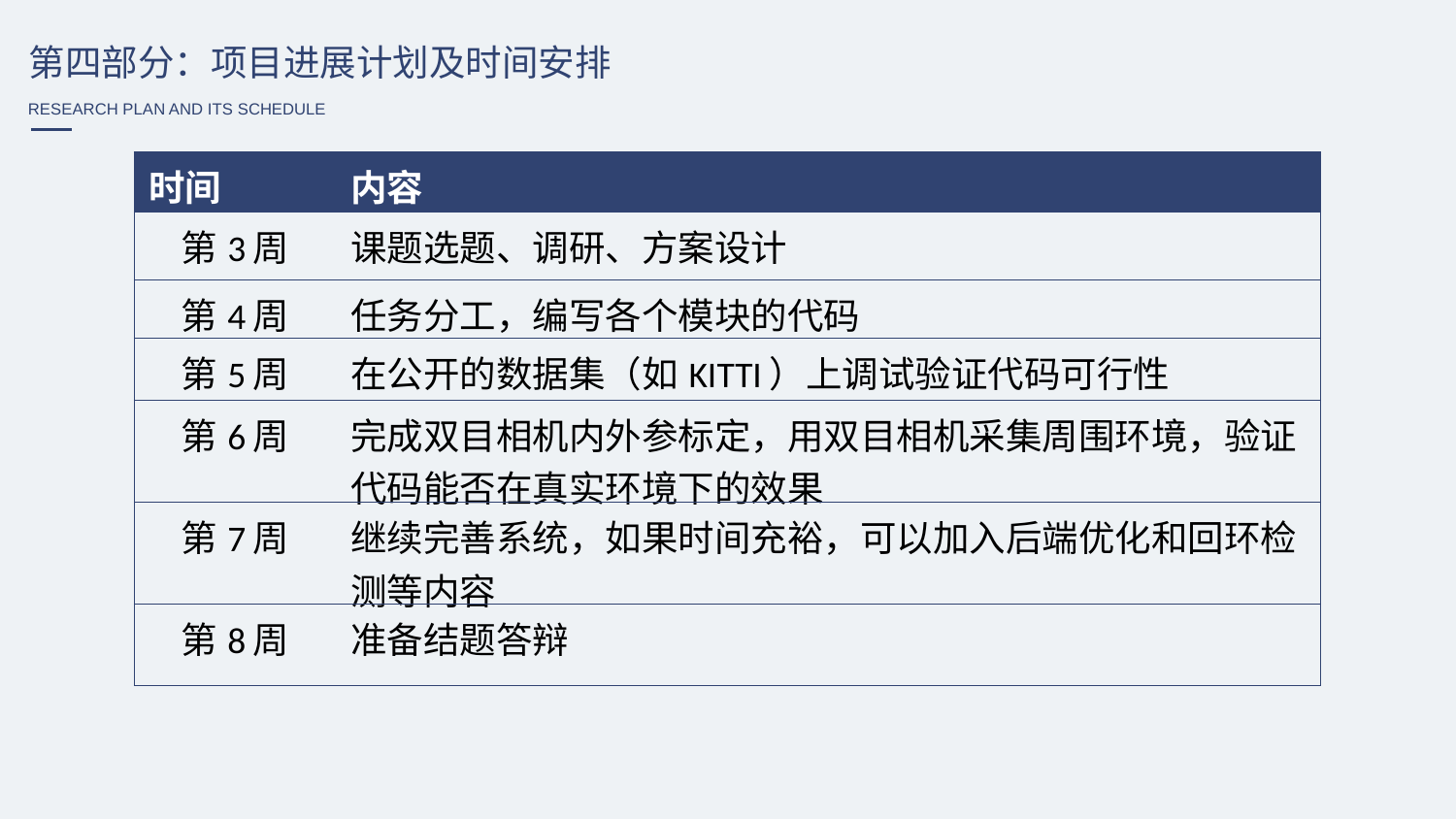

第四部分：项目进展计划及时间安排
RESEARCH PLAN AND ITS SCHEDULE
| 时间 | 内容 |
| --- | --- |
| 第3周 | 课题选题、调研、方案设计 |
| 第4周 | 任务分工，编写各个模块的代码 |
| 第5周 | 在公开的数据集（如KITTI）上调试验证代码可行性 |
| 第6周 | 完成双目相机内外参标定，用双目相机采集周围环境，验证代码能否在真实环境下的效果 |
| 第7周 | 继续完善系统，如果时间充裕，可以加入后端优化和回环检测等内容 |
| 第8周 | 准备结题答辩 |